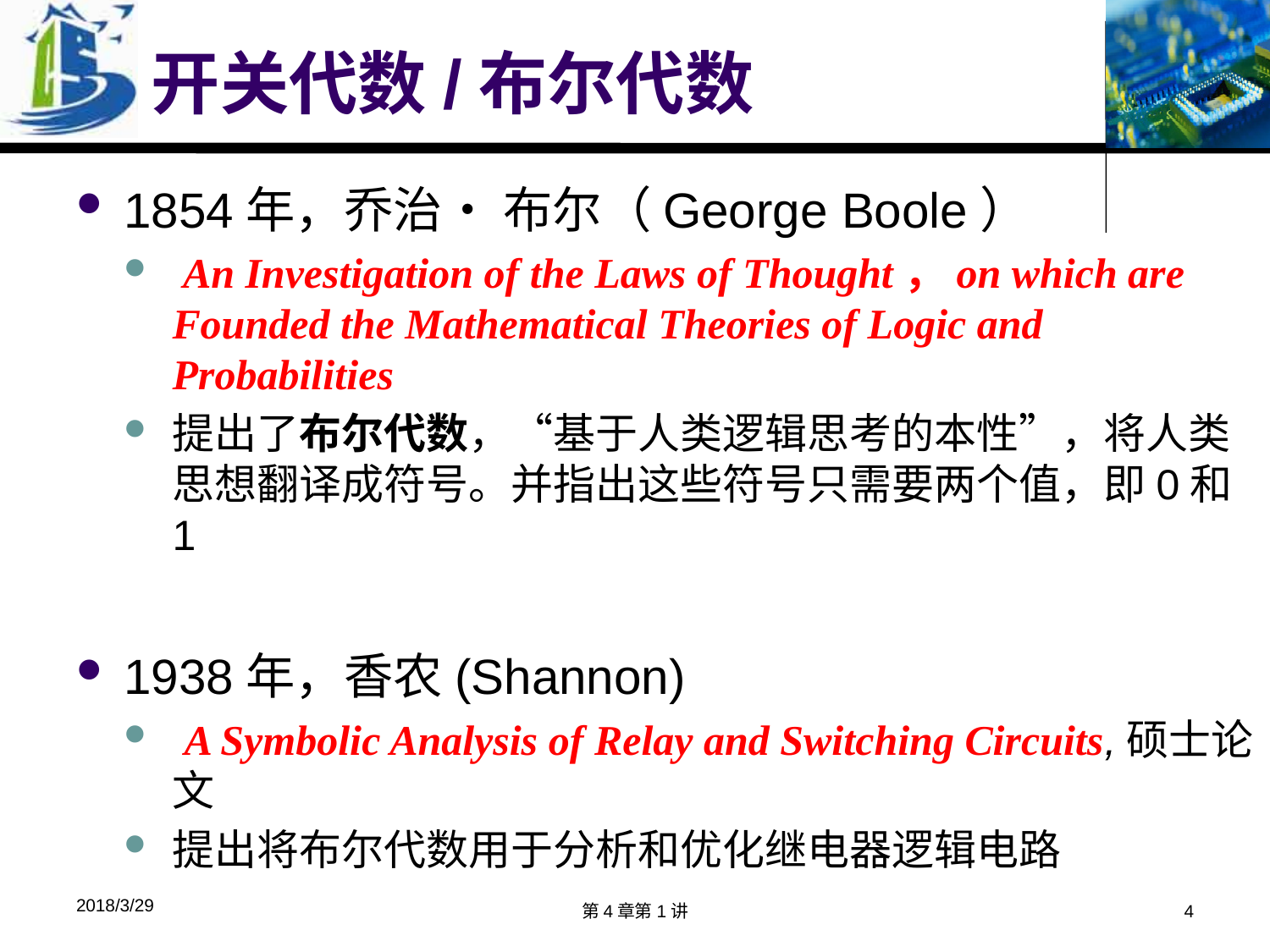

# 开关代数/布尔代数
1854年，乔治• 布尔（George Boole）
 An Investigation of the Laws of Thought，on which are Founded the Mathematical Theories of Logic and Probabilities
提出了布尔代数，“基于人类逻辑思考的本性”，将人类思想翻译成符号。并指出这些符号只需要两个值，即0和1

1938年，香农(Shannon)
 A Symbolic Analysis of Relay and Switching Circuits,硕士论文
提出将布尔代数用于分析和优化继电器逻辑电路
2018/3/29
第4章第1讲
4